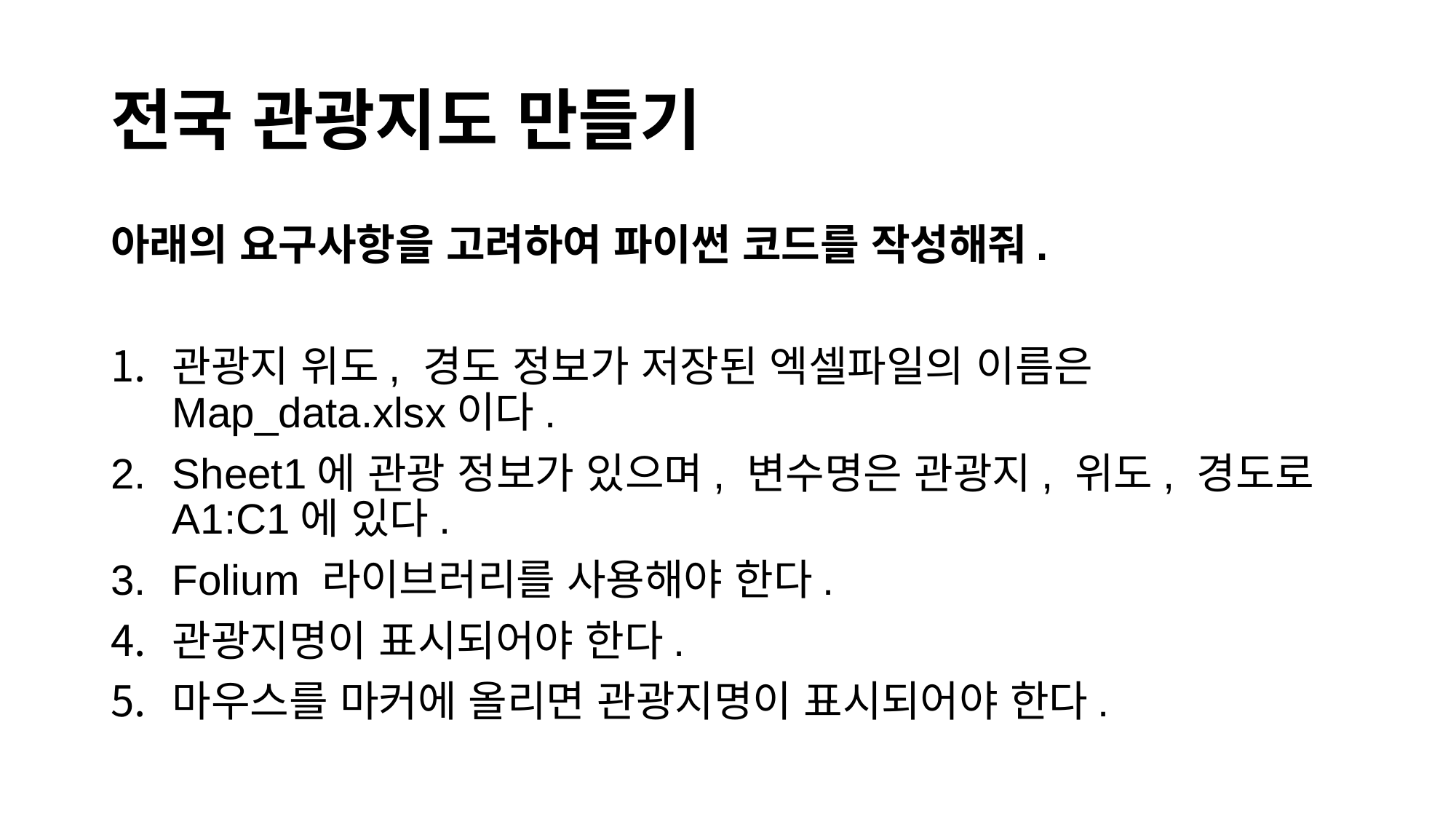

# 전국 관광지도 만들기
아래의 요구사항을 고려하여 파이썬 코드를 작성해줘.

관광지 위도, 경도 정보가 저장된 엑셀파일의 이름은 Map_data.xlsx이다.
Sheet1에 관광 정보가 있으며, 변수명은 관광지, 위도, 경도로 A1:C1에 있다.
Folium 라이브러리를 사용해야 한다.
관광지명이 표시되어야 한다.
마우스를 마커에 올리면 관광지명이 표시되어야 한다.